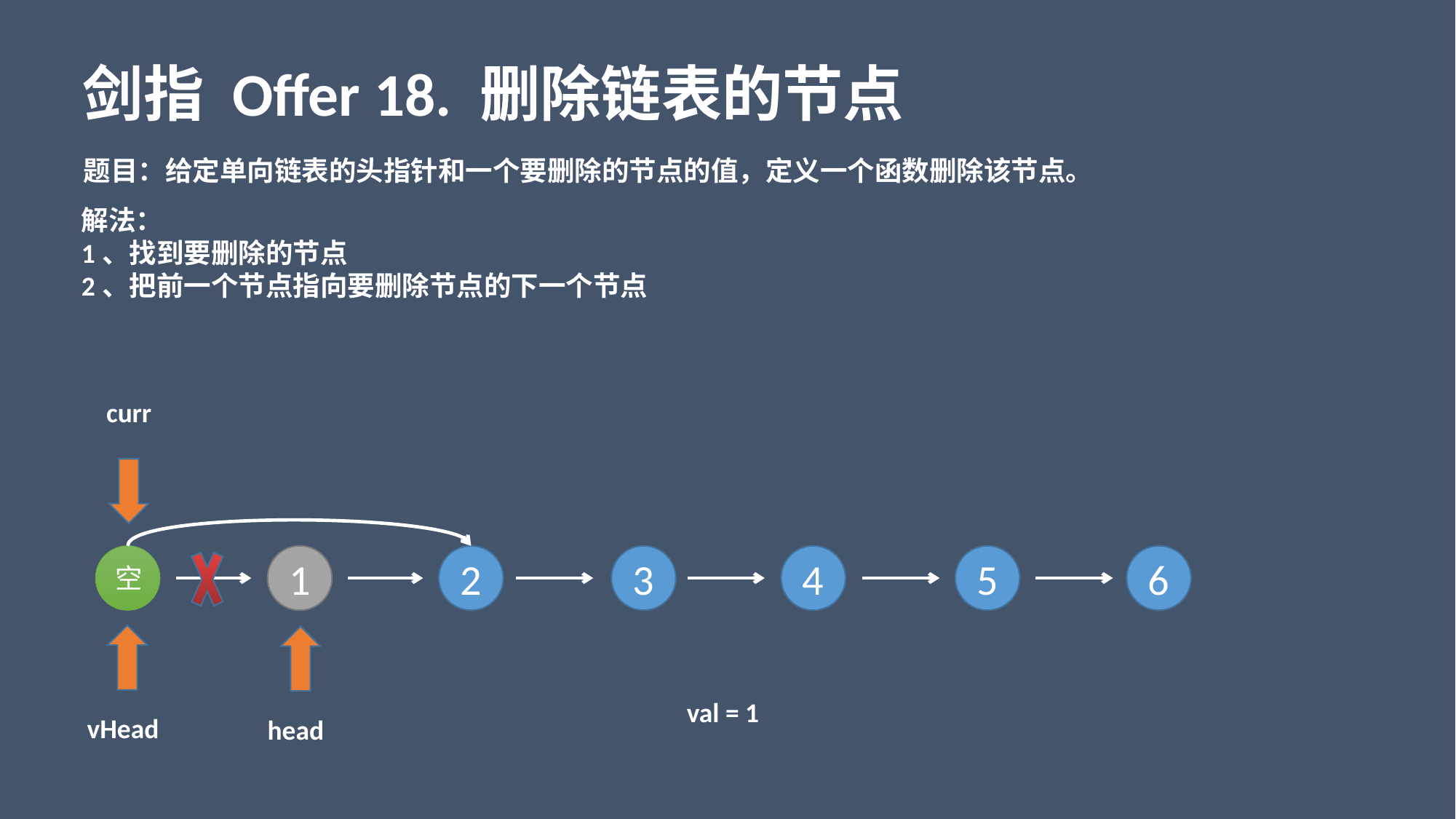

剑指 Offer 18. 删除链表的节点
题目：给定单向链表的头指针和一个要删除的节点的值，定义一个函数删除该节点。
解法：
1、找到要删除的节点
2、把前一个节点指向要删除节点的下一个节点
curr

空
1
2
3
4
5
6

vHead

head
val = 1